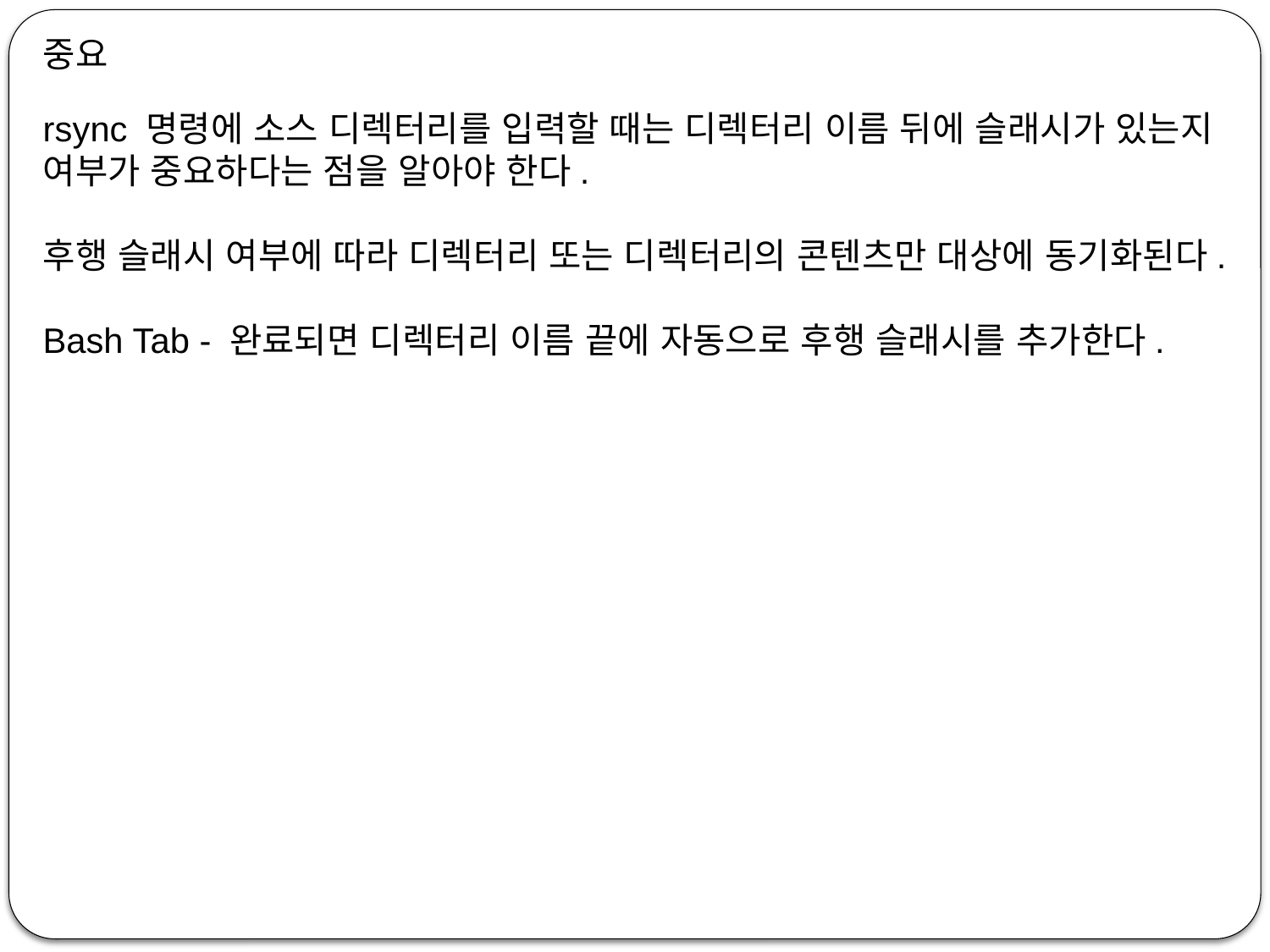

중요

rsync 명령에 소스 디렉터리를 입력할 때는 디렉터리 이름 뒤에 슬래시가 있는지 여부가 중요하다는 점을 알아야 한다.

후행 슬래시 여부에 따라 디렉터리 또는 디렉터리의 콘텐츠만 대상에 동기화된다.

Bash Tab - 완료되면 디렉터리 이름 끝에 자동으로 후행 슬래시를 추가한다.